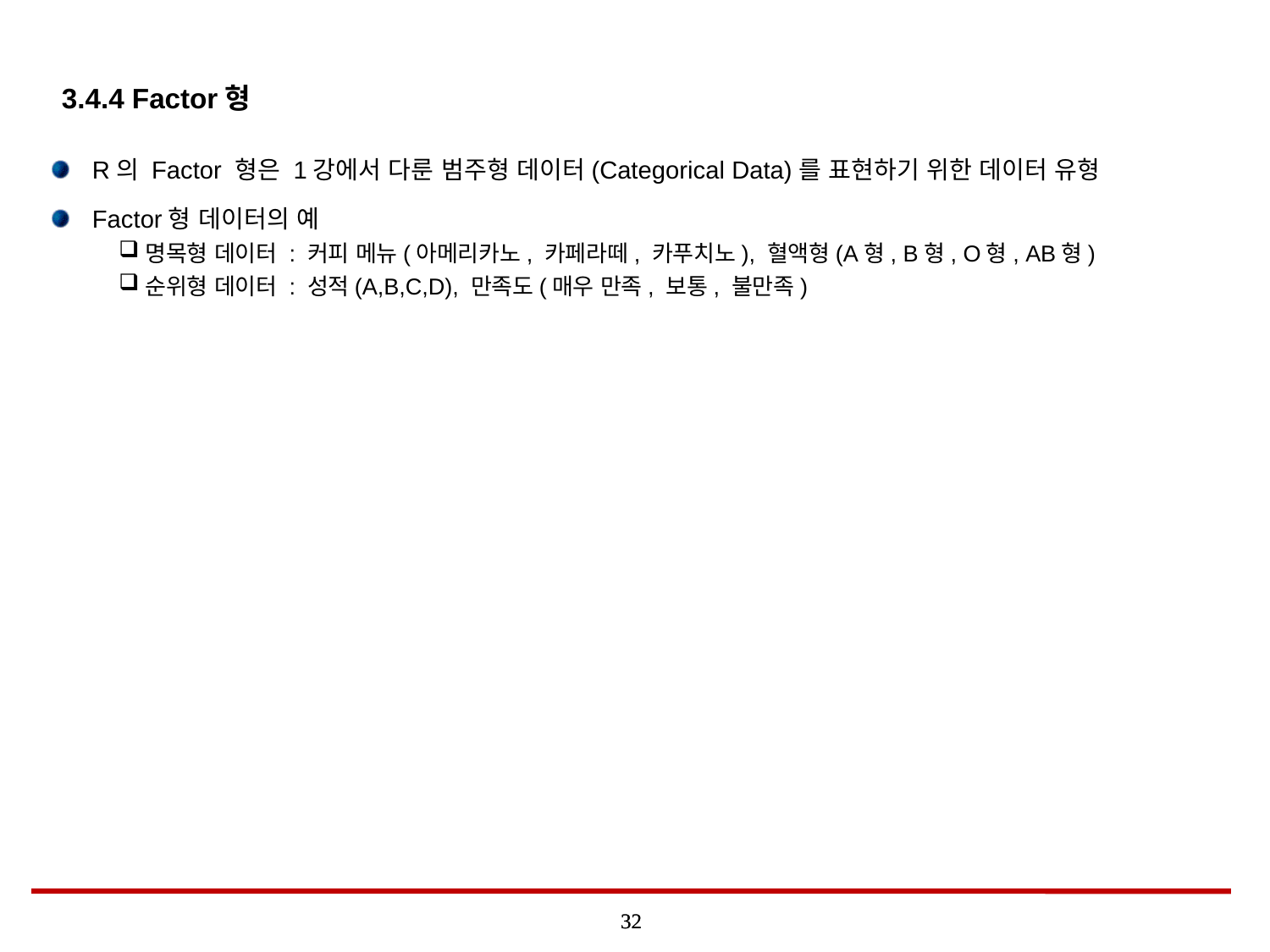

# 3.4.4 Factor형
R의 Factor 형은 1강에서 다룬 범주형 데이터(Categorical Data)를 표현하기 위한 데이터 유형
Factor형 데이터의 예
명목형 데이터 : 커피 메뉴(아메리카노, 카페라떼, 카푸치노), 혈액형(A형, B형, O형, AB형)
순위형 데이터 : 성적(A,B,C,D), 만족도(매우 만족, 보통, 불만족)